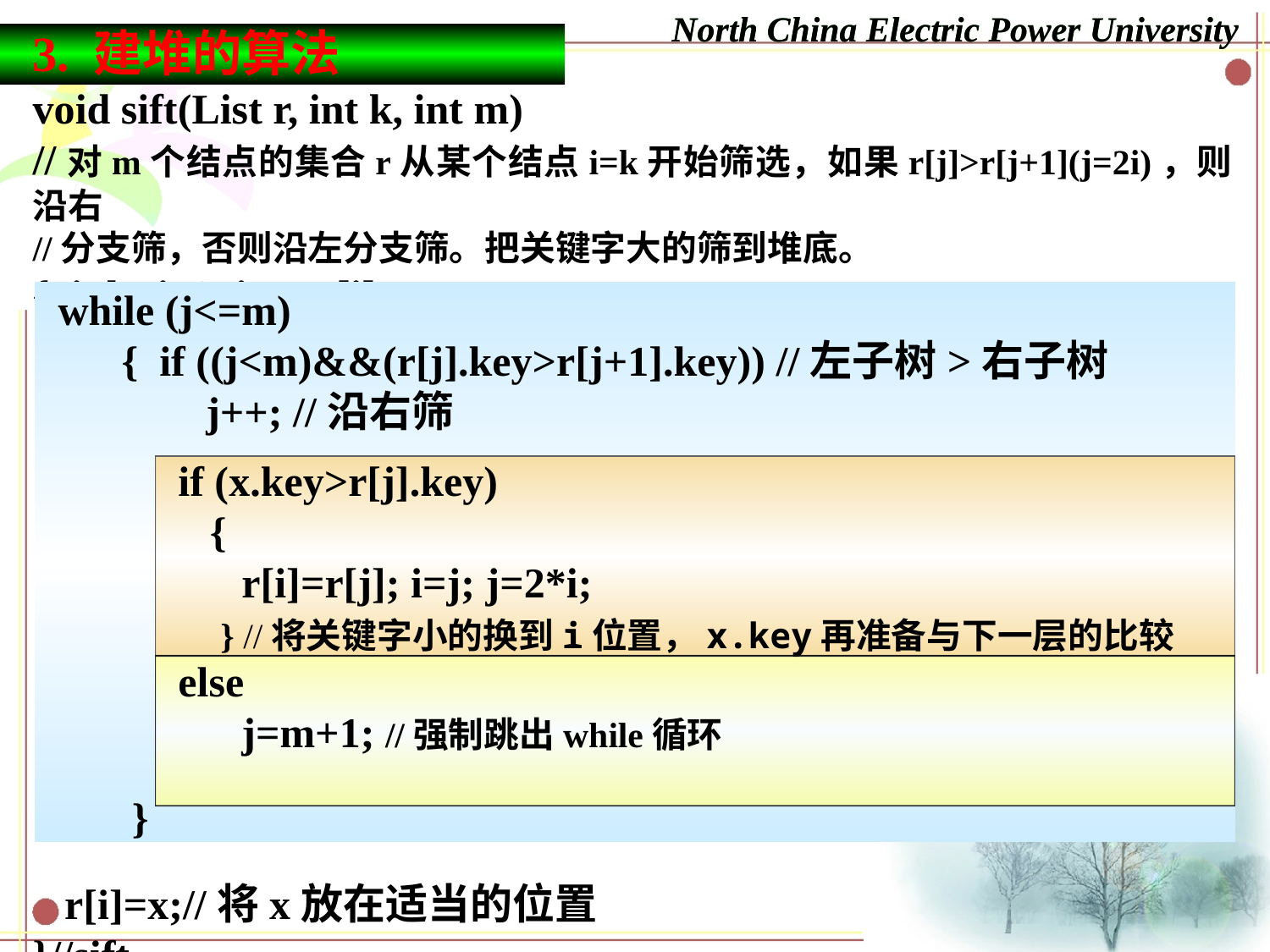

North China Electric Power University
3. 建堆的算法
void sift(List r, int k, int m)
//对m个结点的集合r从某个结点i=k开始筛选，如果r[j]>r[j+1](j=2i)，则沿右
//分支筛，否则沿左分支筛。把关键字大的筛到堆底。
{  i=k; j=2*i; x=r[i];

   r[i]=x;//将x放在适当的位置
}//sift

 while (j<=m)
       {  if ((j<m)&&(r[j].key>r[j+1].key)) //左子树>右子树
               j++; //沿右筛

        }
 if (x.key>r[j].key)
    {
       r[i]=r[j]; i=j; j=2*i;
     } //将关键字小的换到i位置，x.key再准备与下一层的比较
 else
       j=m+1; //强制跳出while循环